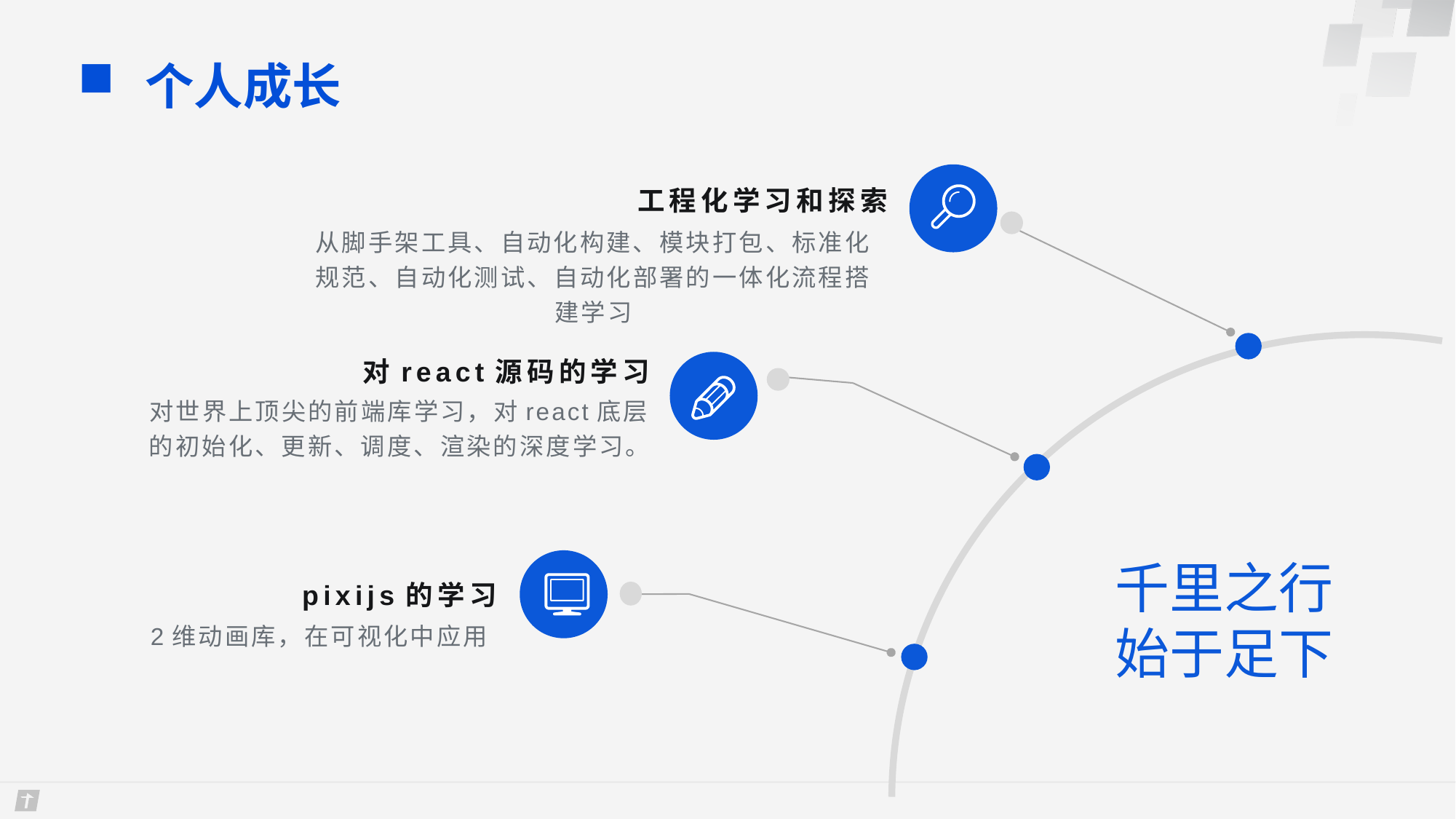

个人成长

工程化学习和探索

从脚手架工具、自动化构建、模块打包、标准化规范、自动化测试、自动化部署的一体化流程搭建学习

对react源码的学习

对世界上顶尖的前端库学习，对react底层的初始化、更新、调度、渲染的深度学习。

千里之行
始于足下

pixijs的学习

2维动画库，在可视化中应用

12